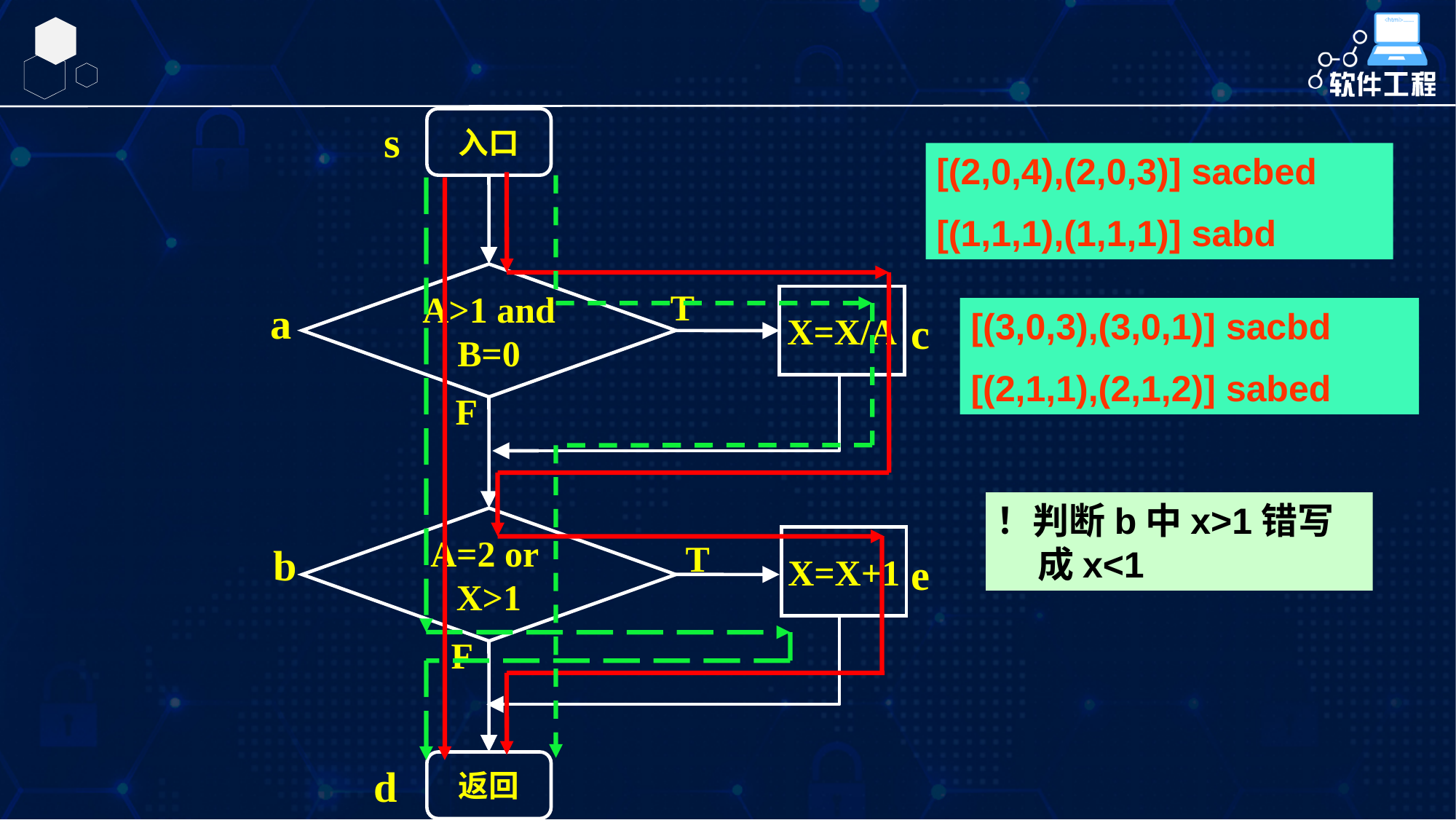

入口
s
[(2,0,4),(2,0,3)] sacbed
[(1,1,1),(1,1,1)] sabd

A>1 and B=0
T
X=X/A
a
[(3,0,3),(3,0,1)] sacbd
[(2,1,1),(2,1,2)] sabed
c

F

！判断b中x>1错写成x<1
A=2 or  X>1
T
X=X+1
e
b

F

d
返回
6